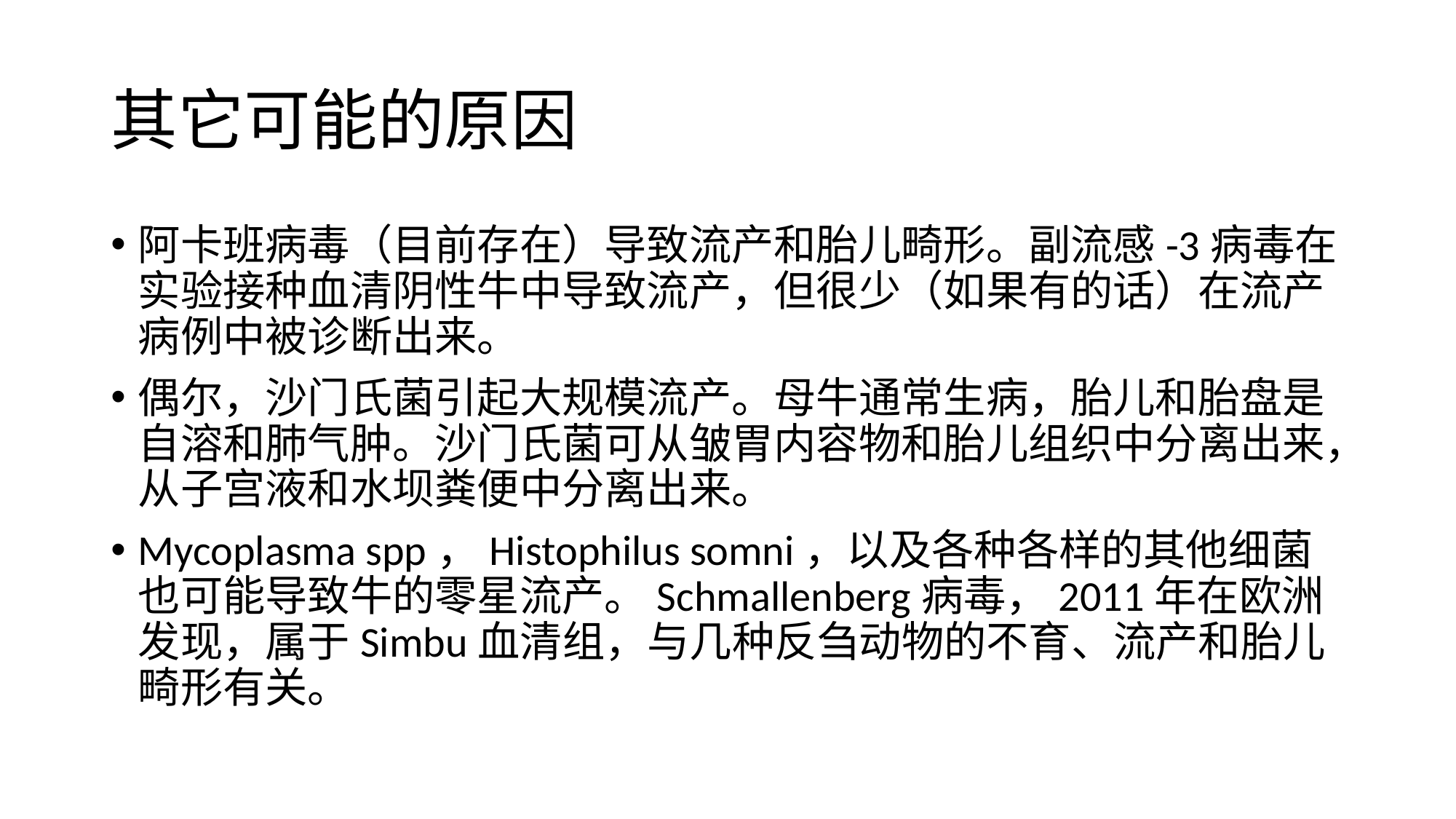

# 其它可能的原因
阿卡班病毒（目前存在）导致流产和胎儿畸形。副流感-3病毒在实验接种血清阴性牛中导致流产，但很少（如果有的话）在流产病例中被诊断出来。
偶尔，沙门氏菌引起大规模流产。母牛通常生病，胎儿和胎盘是自溶和肺气肿。沙门氏菌可从皱胃内容物和胎儿组织中分离出来，从子宫液和水坝粪便中分离出来。
Mycoplasma spp，Histophilus somni，以及各种各样的其他细菌也可能导致牛的零星流产。Schmallenberg病毒，2011年在欧洲发现，属于Simbu血清组，与几种反刍动物的不育、流产和胎儿畸形有关。